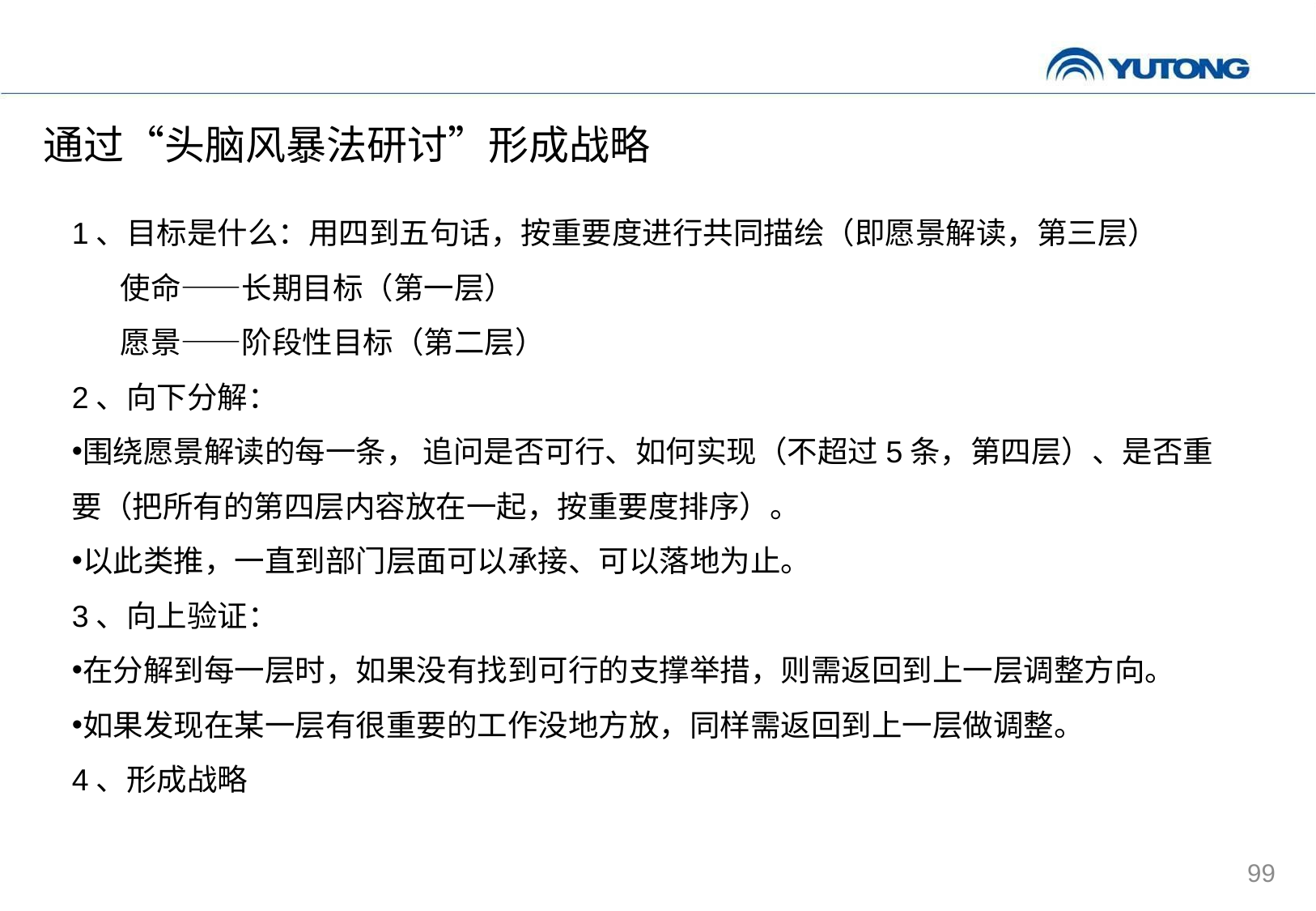

通过“头脑风暴法研讨”形成战略
1、目标是什么：用四到五句话，按重要度进行共同描绘（即愿景解读，第三层）
      使命——长期目标（第一层）
      愿景——阶段性目标（第二层）
2、向下分解：
围绕愿景解读的每一条， 追问是否可行、如何实现（不超过5条，第四层）、是否重要（把所有的第四层内容放在一起，按重要度排序）。
以此类推，一直到部门层面可以承接、可以落地为止。
3、向上验证：
在分解到每一层时，如果没有找到可行的支撑举措，则需返回到上一层调整方向。
如果发现在某一层有很重要的工作没地方放，同样需返回到上一层做调整。
4、形成战略
99